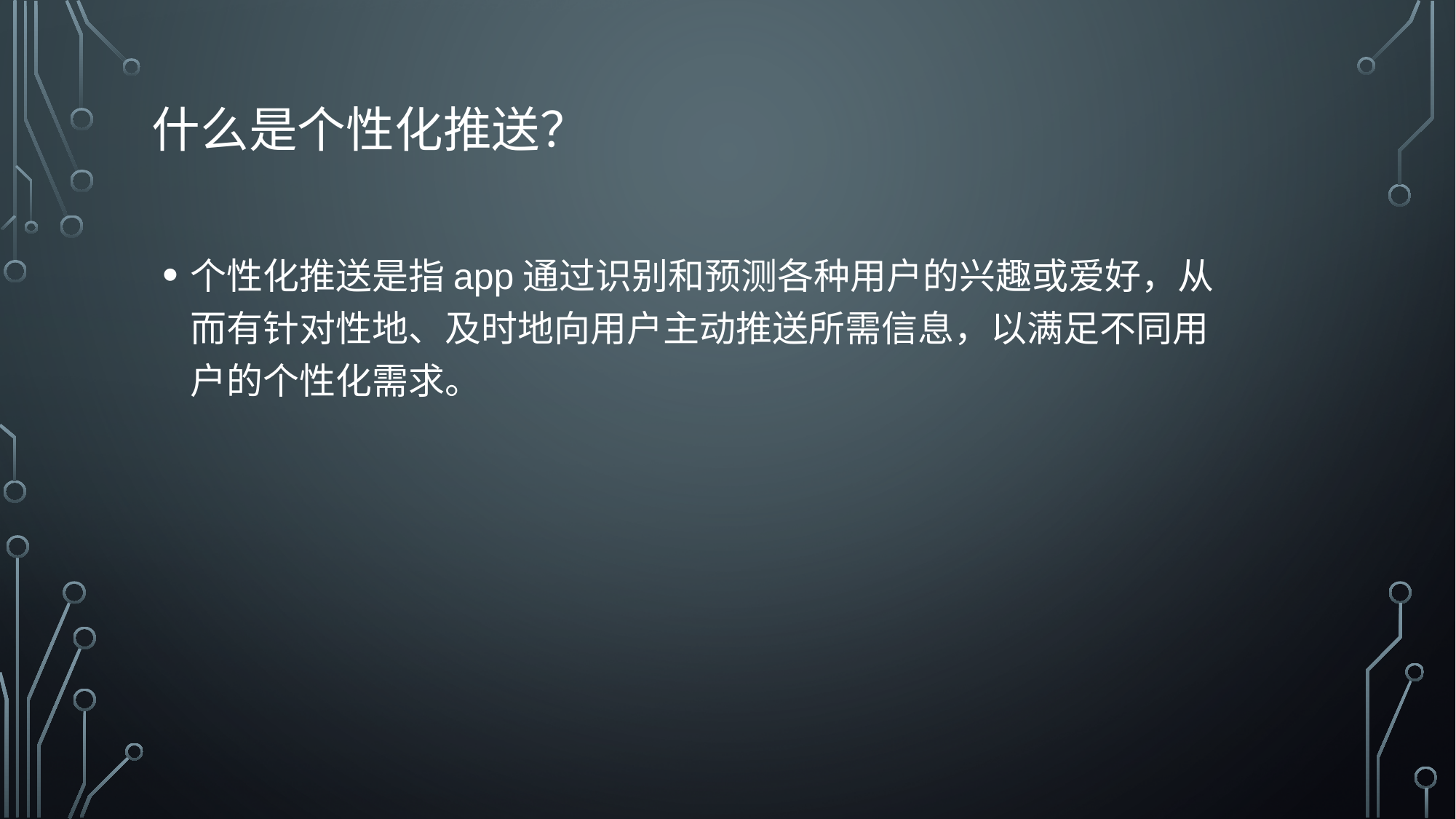

# 什么是个性化推送？
个性化推送是指app通过识别和预测各种用户的兴趣或爱好，从而有针对性地、及时地向用户主动推送所需信息，以满足不同用户的个性化需求。